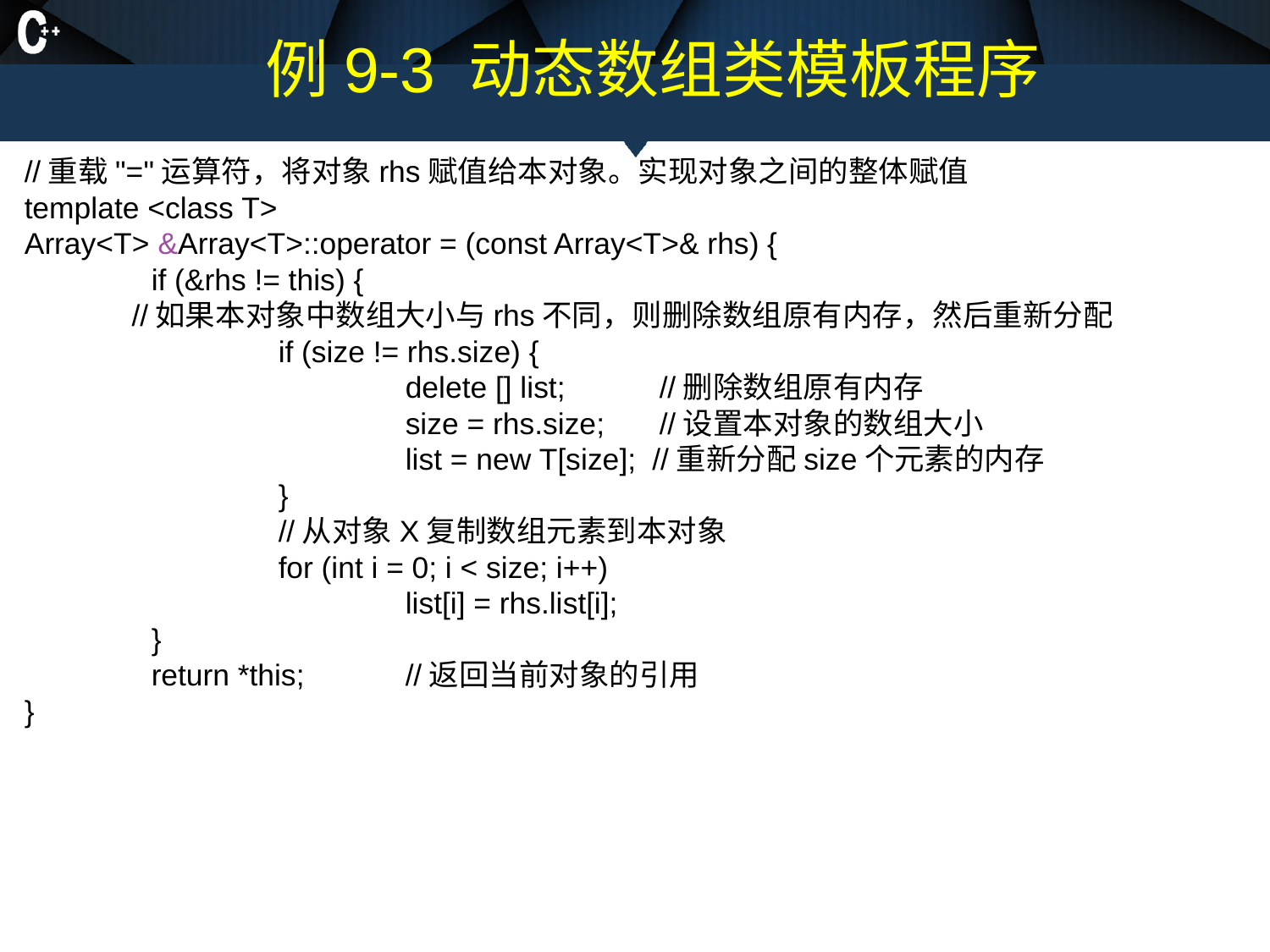

# 例9-3 动态数组类模板程序
//重载"="运算符，将对象rhs赋值给本对象。实现对象之间的整体赋值
template <class T>
Array<T> &Array<T>::operator = (const Array<T>& rhs) {
	if (&rhs != this) {
             //如果本对象中数组大小与rhs不同，则删除数组原有内存，然后重新分配
		if (size != rhs.size) {
			delete [] list;	//删除数组原有内存
			size = rhs.size;	//设置本对象的数组大小
			list = new T[size];  //重新分配size个元素的内存
		}
		//从对象X复制数组元素到本对象
		for (int i = 0; i < size; i++)
			list[i] = rhs.list[i];
	}
	return *this;	//返回当前对象的引用
}